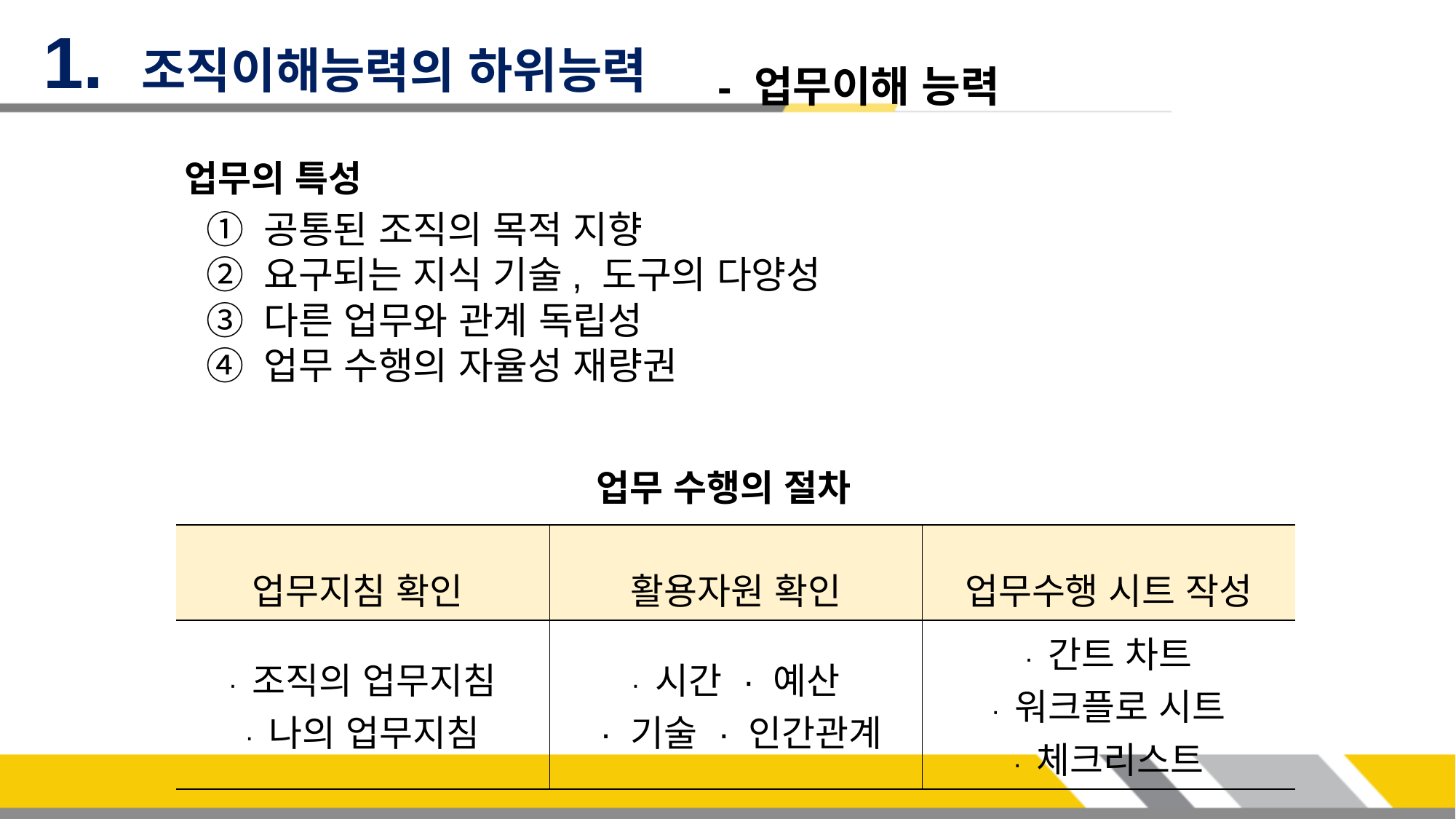

1. 조직이해능력의 하위능력
- 업무이해 능력
업무의 특성
① 공통된 조직의 목적 지향
② 요구되는 지식 기술, 도구의 다양성
③ 다른 업무와 관계 독립성
④ 업무 수행의 자율성 재량권
업무 수행의 절차
| 업무지침 확인 | 활용자원 확인 | 업무수행 시트 작성 |
| --- | --- | --- |
| ∙ 조직의 업무지침 ∙ 나의 업무지침 | ∙ 시간 · 예산  · 기술 · 인간관계 | ∙ 간트 차트 ∙ 워크플로 시트 ∙ 체크리스트 |